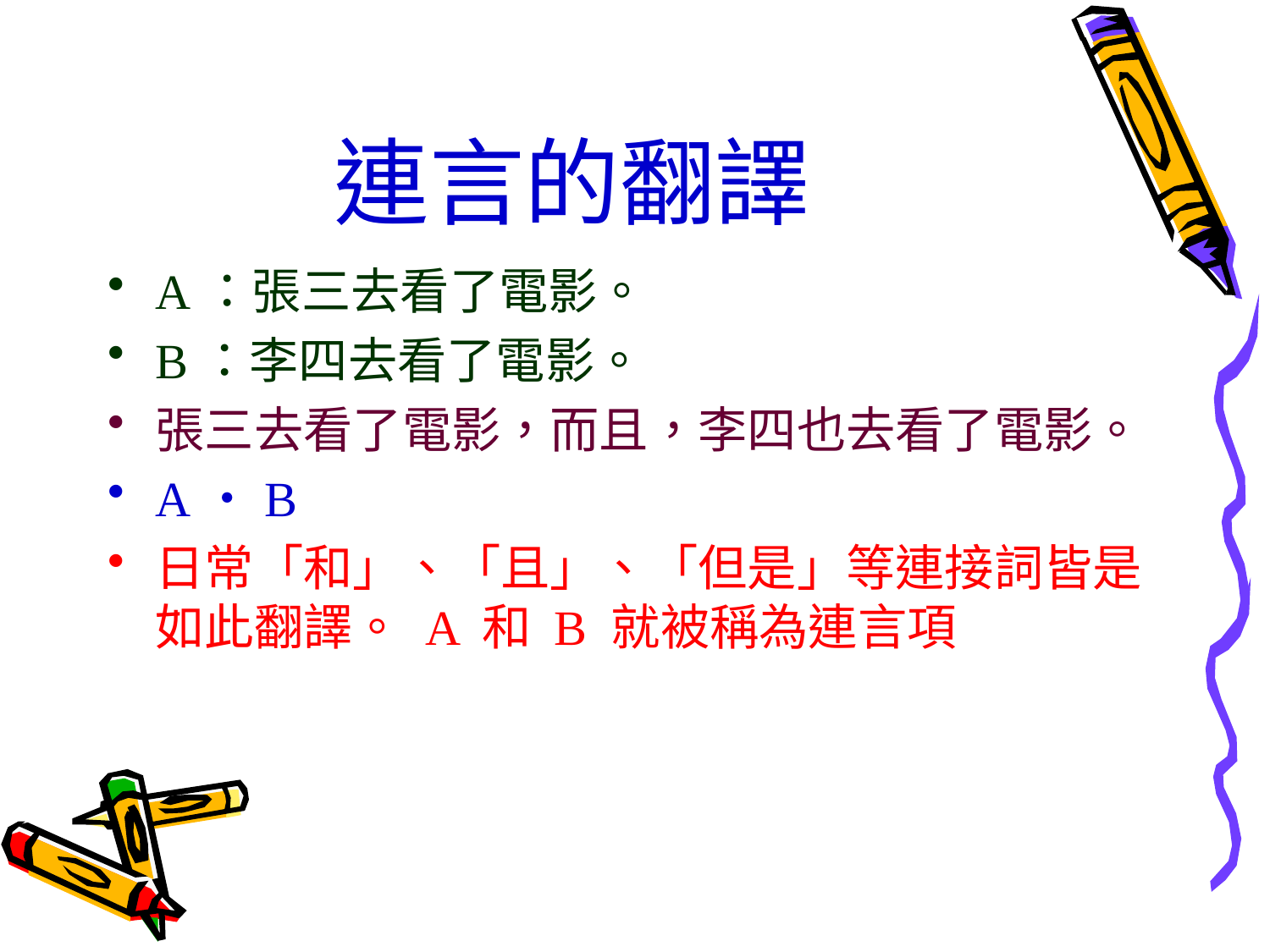

# 連言的翻譯
A：張三去看了電影。
B：李四去看了電影。
張三去看了電影，而且，李四也去看了電影。
A・B
日常「和」、「且」、「但是」等連接詞皆是如此翻譯。 A 和 B 就被稱為連言項